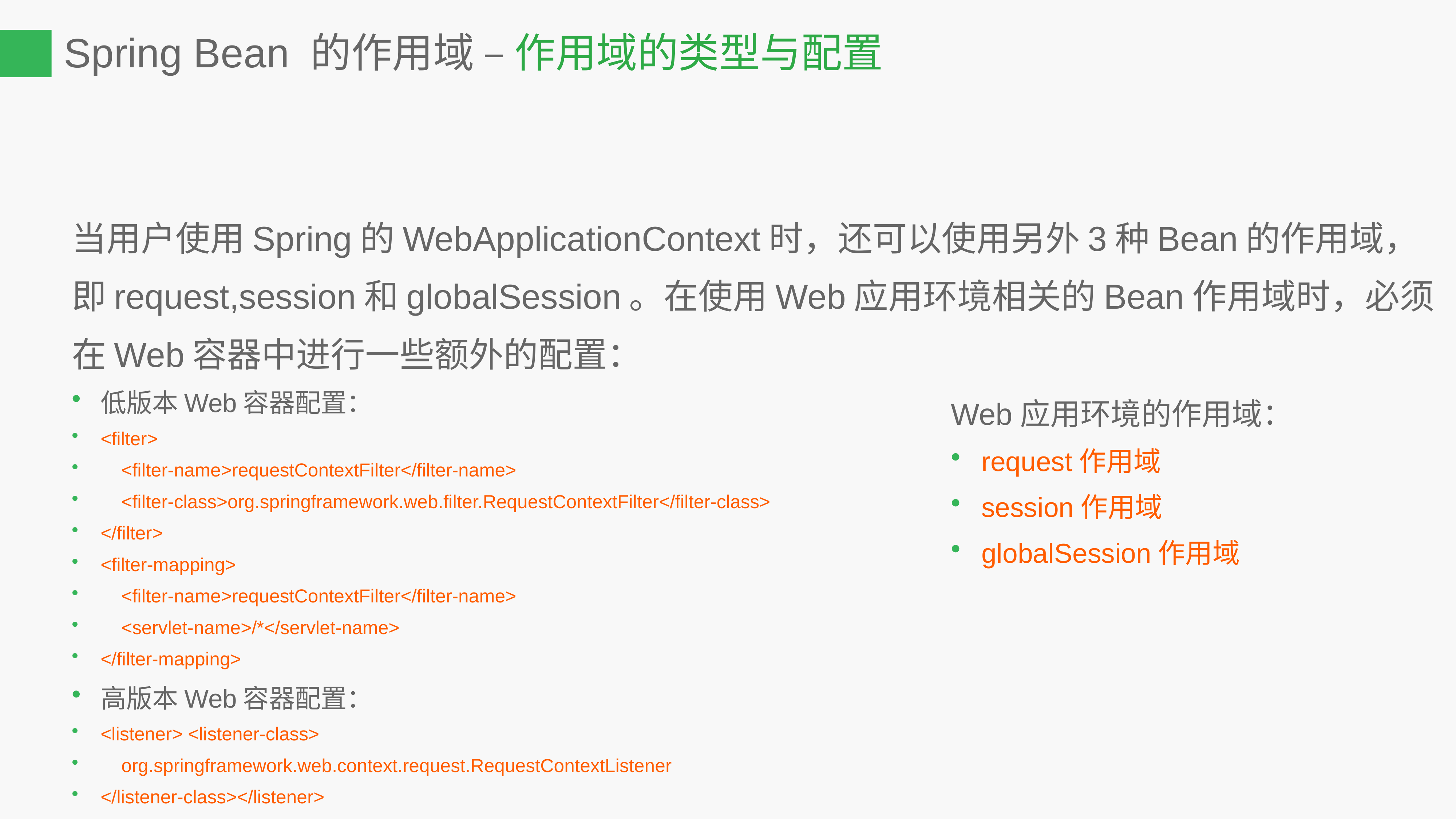

Spring Bean 的作用域 – 作用域的类型与配置

当用户使用Spring的WebApplicationContext时，还可以使用另外3种Bean的作用域，即request,session和globalSession。在使用Web应用环境相关的Bean作用域时，必须在Web容器中进行一些额外的配置：
低版本Web容器配置：
<filter>
    <filter-name>requestContextFilter</filter-name>
    <filter-class>org.springframework.web.filter.RequestContextFilter</filter-class>
</filter>
<filter-mapping>
    <filter-name>requestContextFilter</filter-name>
    <servlet-name>/*</servlet-name>
</filter-mapping>
高版本Web容器配置：
<listener> <listener-class>
    org.springframework.web.context.request.RequestContextListener
</listener-class></listener>

Web应用环境的作用域：
request作用域
session作用域
globalSession作用域